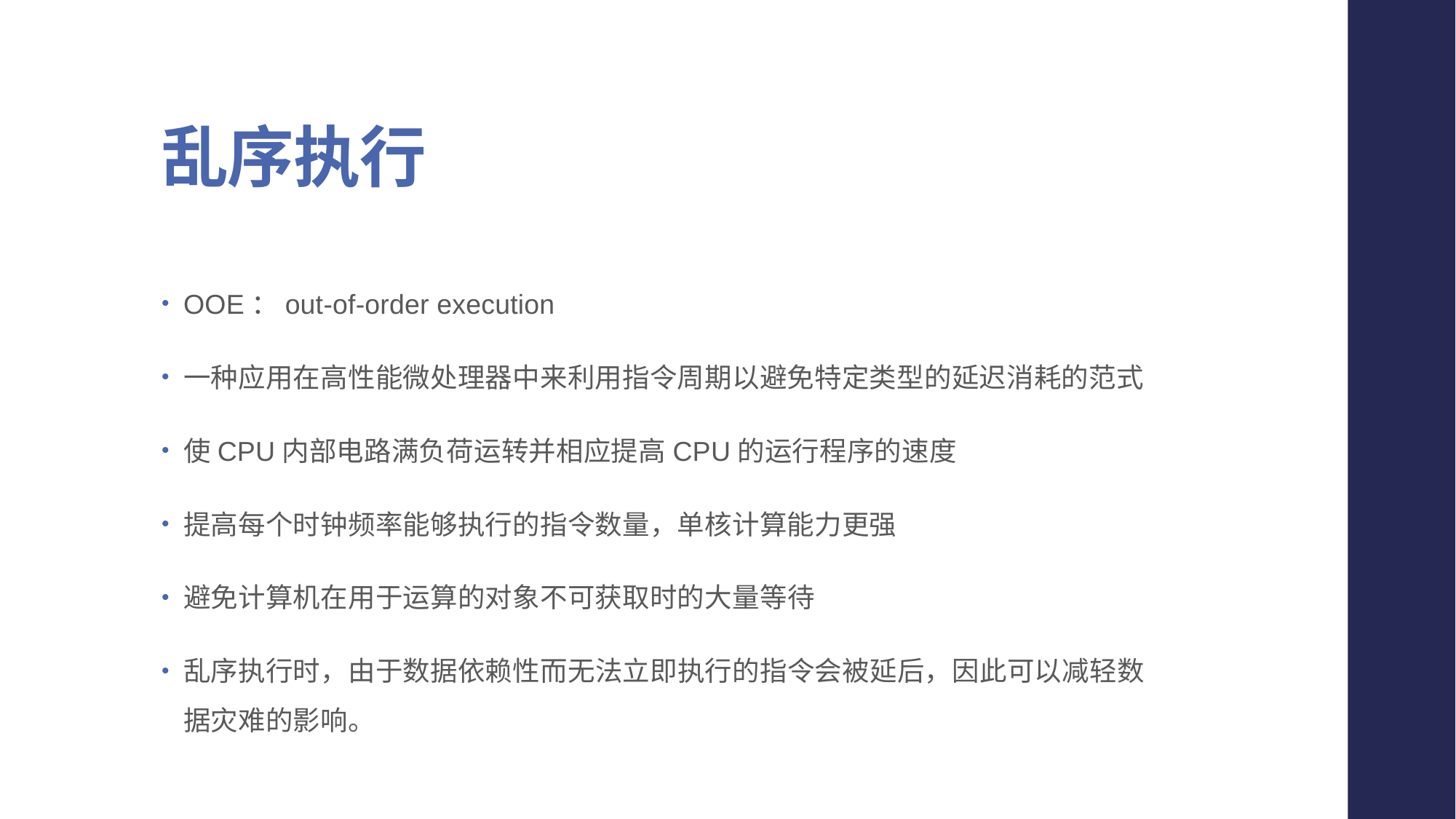

# 乱序执行
OOE：out-of-order execution
一种应用在高性能微处理器中来利用指令周期以避免特定类型的延迟消耗的范式
使CPU内部电路满负荷运转并相应提高CPU的运行程序的速度
提高每个时钟频率能够执行的指令数量，单核计算能力更强
避免计算机在用于运算的对象不可获取时的大量等待
乱序执行时，由于数据依赖性而无法立即执行的指令会被延后，因此可以减轻数据灾难的影响。